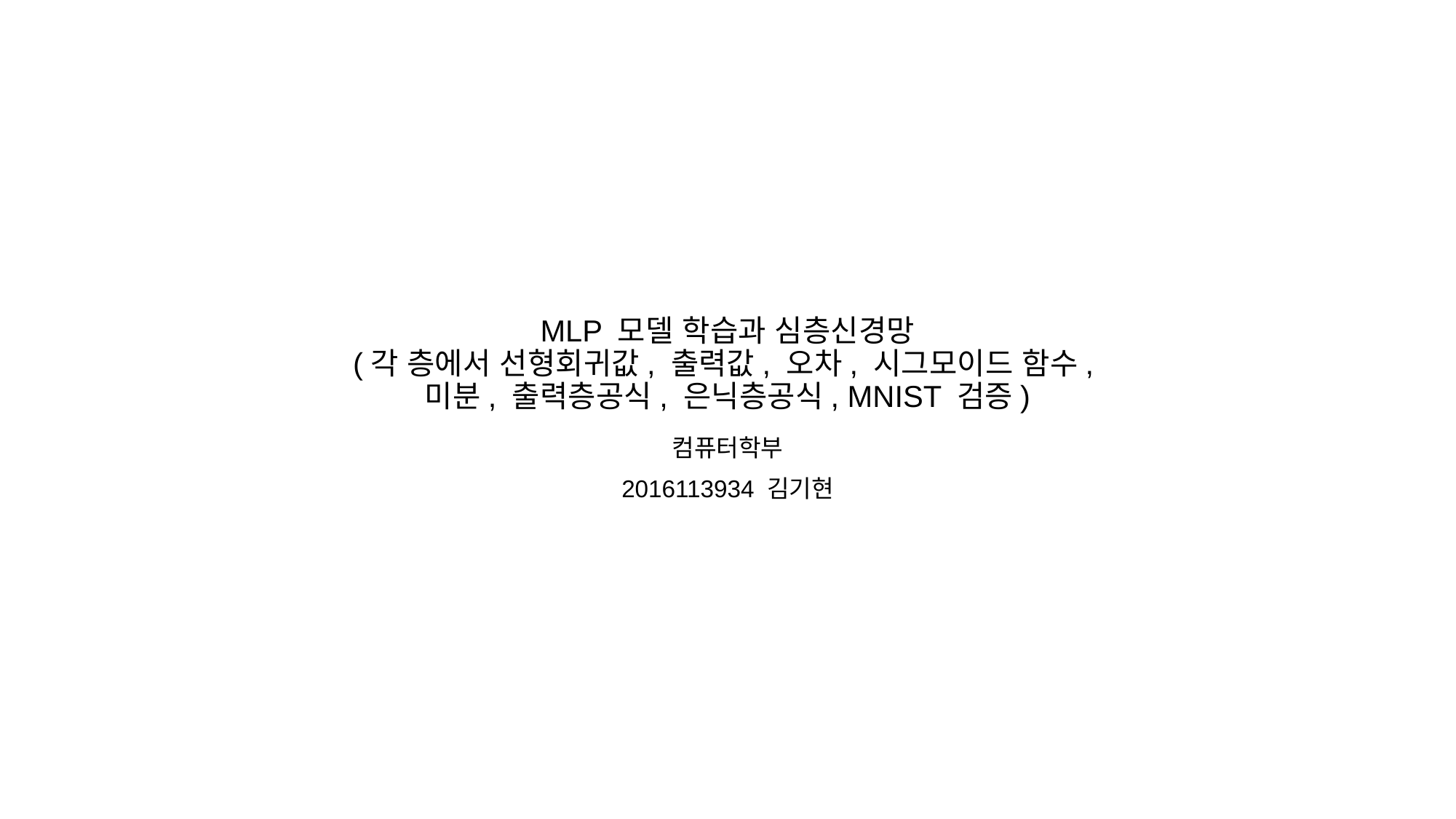

# MLP 모델 학습과 심층신경망 (각 층에서 선형회귀값, 출력값, 오차, 시그모이드 함수, 미분, 출력층공식, 은닉층공식, MNIST 검증)
컴퓨터학부
2016113934 김기현